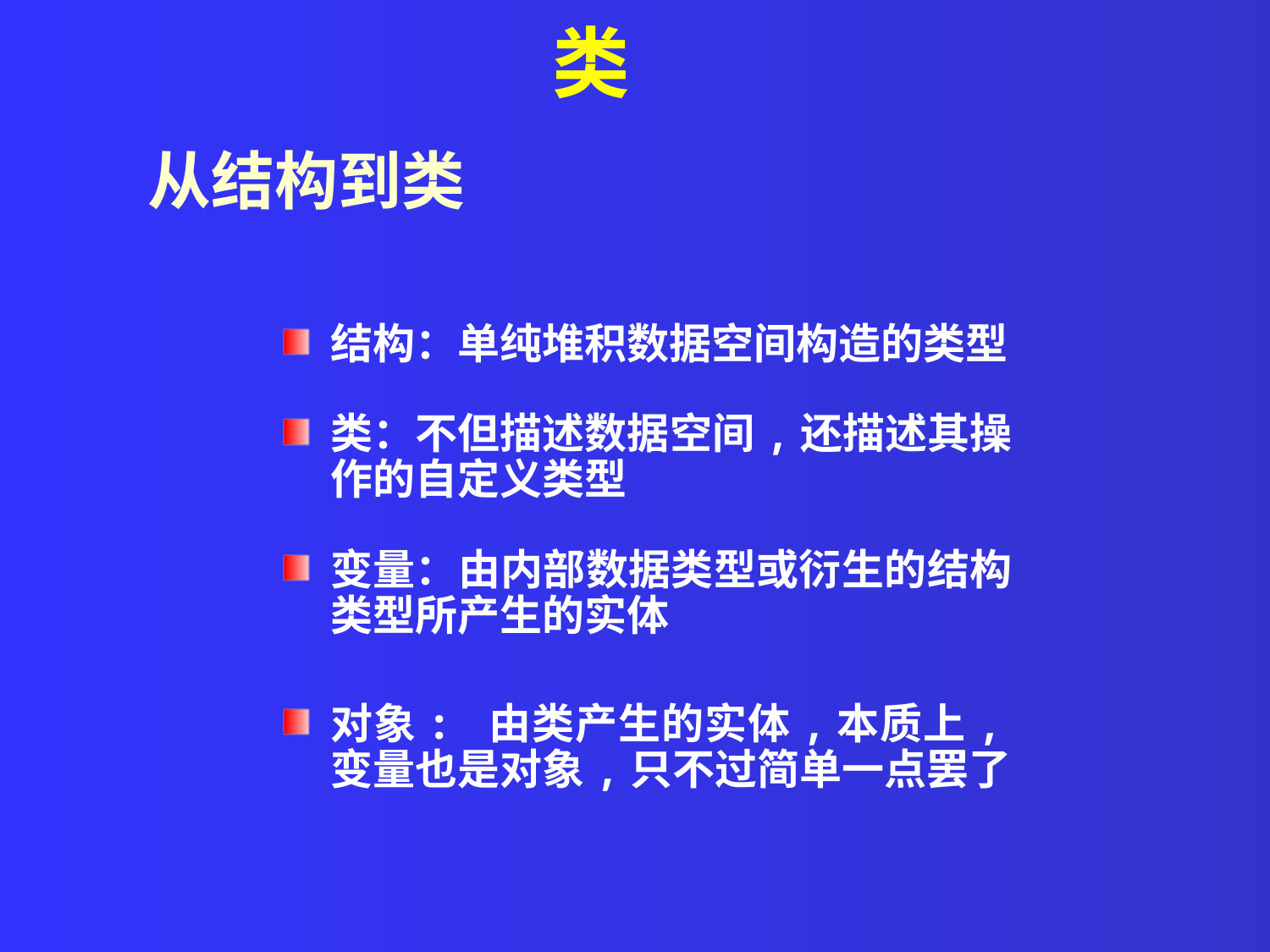

类
# 从结构到类
结构：单纯堆积数据空间构造的类型

类：不但描述数据空间,还描述其操作的自定义类型

变量：由内部数据类型或衍生的结构类型所产生的实体

对象: 由类产生的实体,本质上,变量也是对象,只不过简单一点罢了